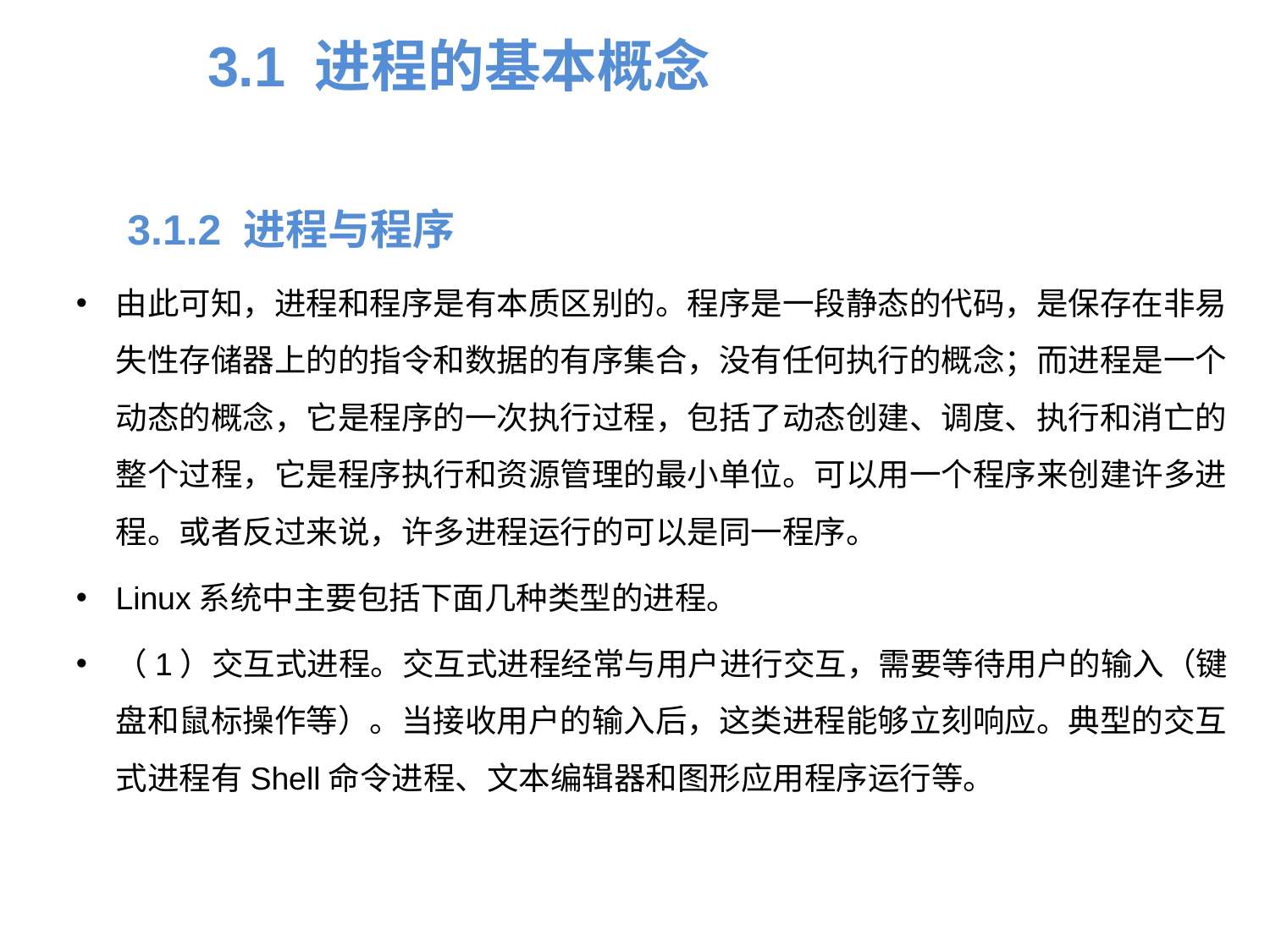

3.1 进程的基本概念
3.1.2 进程与程序
由此可知，进程和程序是有本质区别的。程序是一段静态的代码，是保存在非易失性存储器上的的指令和数据的有序集合，没有任何执行的概念；而进程是一个动态的概念，它是程序的一次执行过程，包括了动态创建、调度、执行和消亡的整个过程，它是程序执行和资源管理的最小单位。可以用一个程序来创建许多进程。或者反过来说，许多进程运行的可以是同一程序。
Linux系统中主要包括下面几种类型的进程。
（1）交互式进程。交互式进程经常与用户进行交互，需要等待用户的输入（键盘和鼠标操作等）。当接收用户的输入后，这类进程能够立刻响应。典型的交互式进程有Shell命令进程、文本编辑器和图形应用程序运行等。